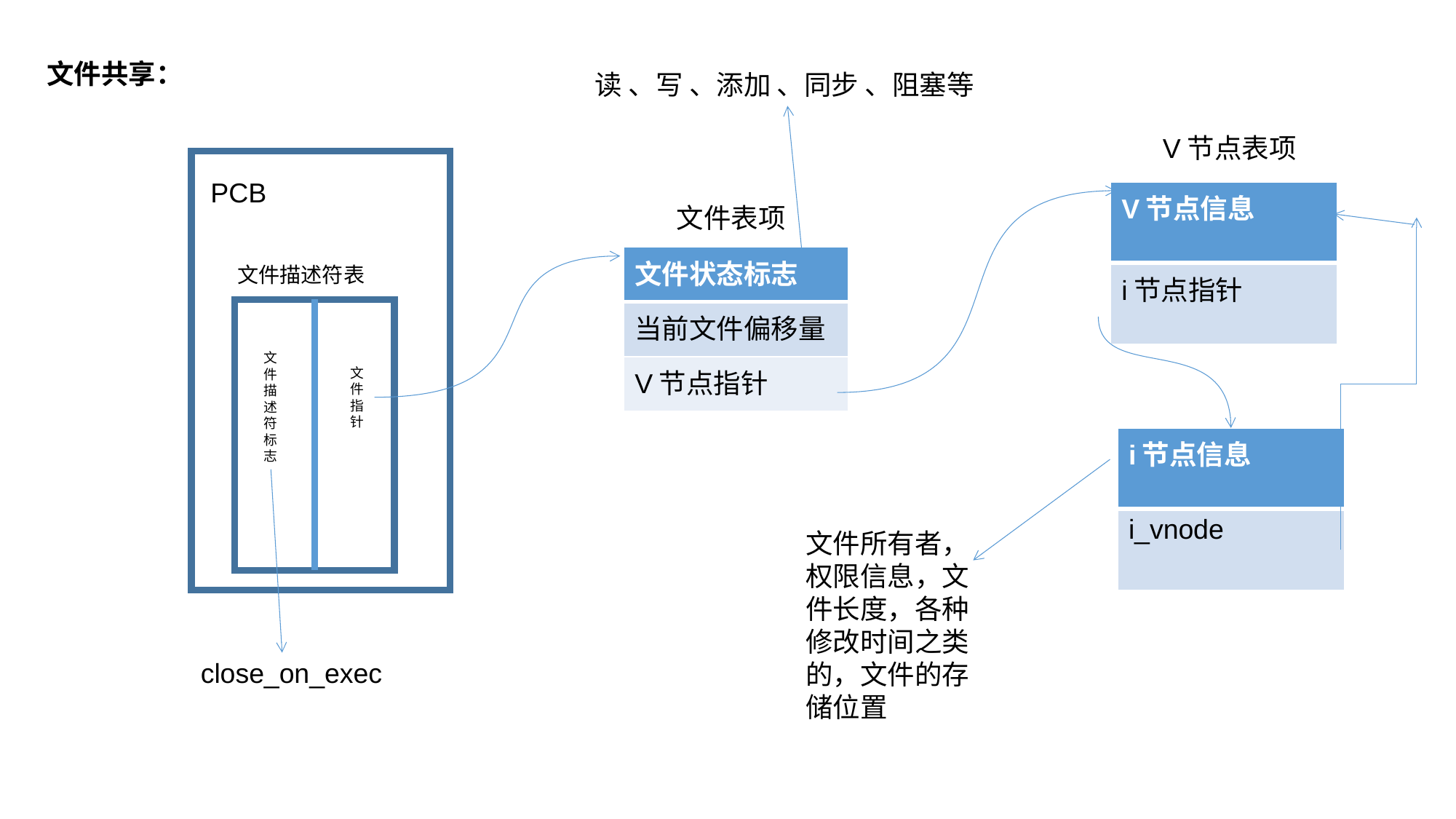

文件共享：
读 、写 、添加 、同步 、阻塞等
V节点表项

PCB

| V节点信息 |
| --- |
| i节点指针 |
文件表项
| 文件状态标志 |
| --- |
| 当前文件偏移量 |
| V节点指针 |
文件描述符表

文件描述符标志
文件指针
| i节点信息 |
| --- |
| i\_vnode |
文件所有者，权限信息，文件长度，各种修改时间之类的，文件的存储位置
close_on_exec